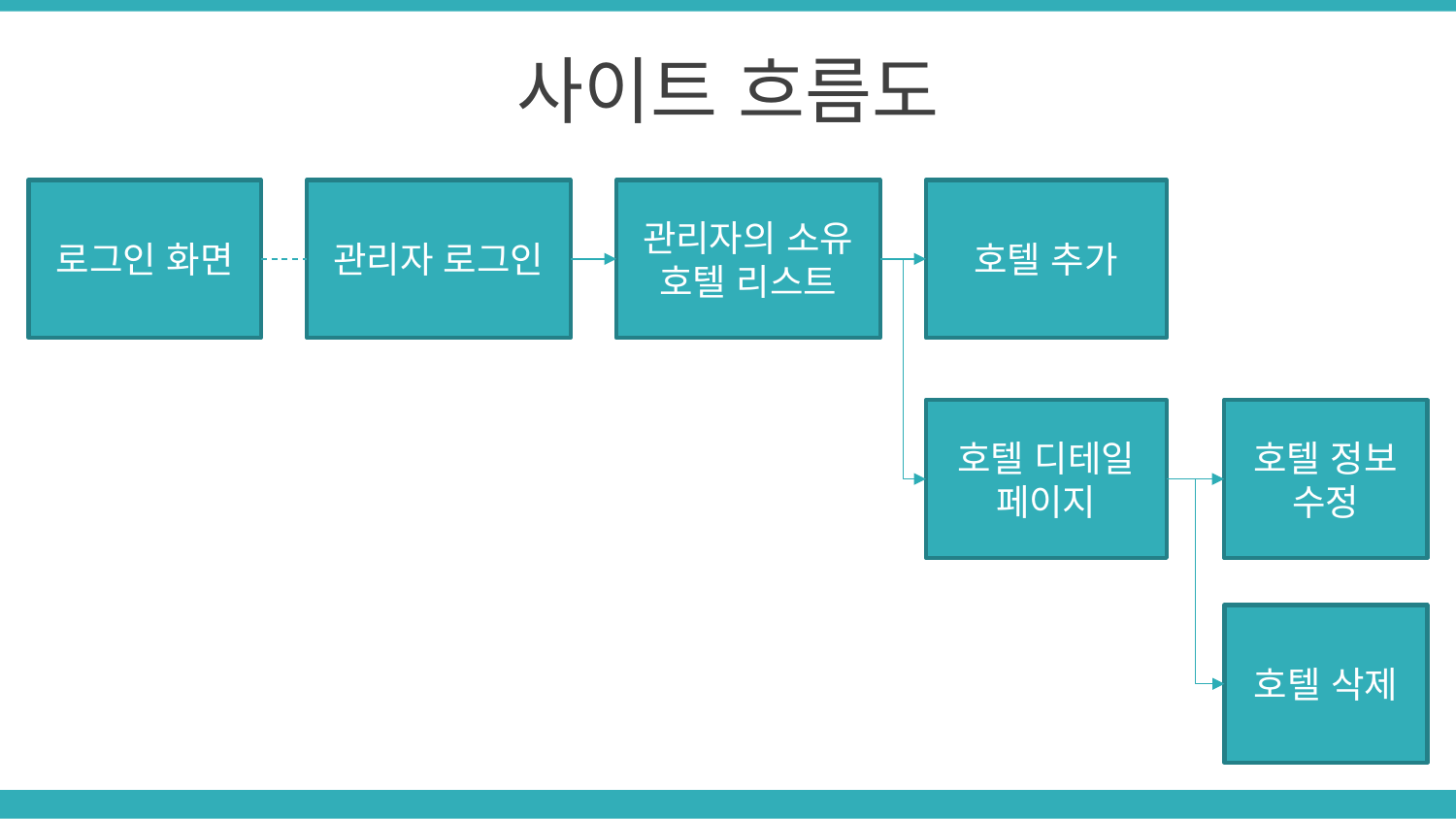

사이트 흐름도
로그인 화면
관리자 로그인
관리자의 소유
호텔 리스트
호텔 추가
호텔 디테일
페이지
호텔 정보 수정
호텔 삭제